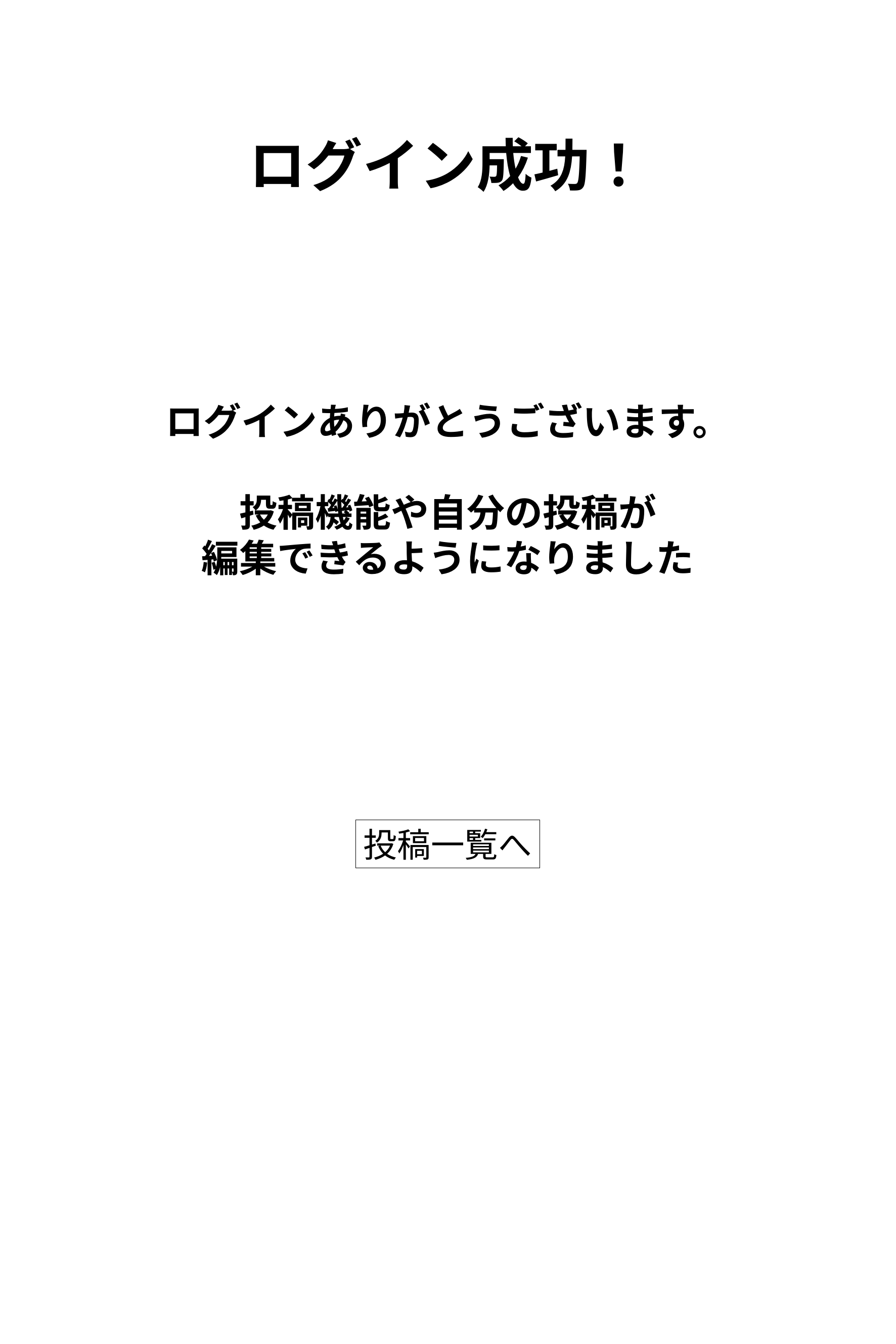

ログイン成功！
ログインありがとうございます。

投稿機能や自分の投稿が
編集できるようになりました
投稿一覧へ